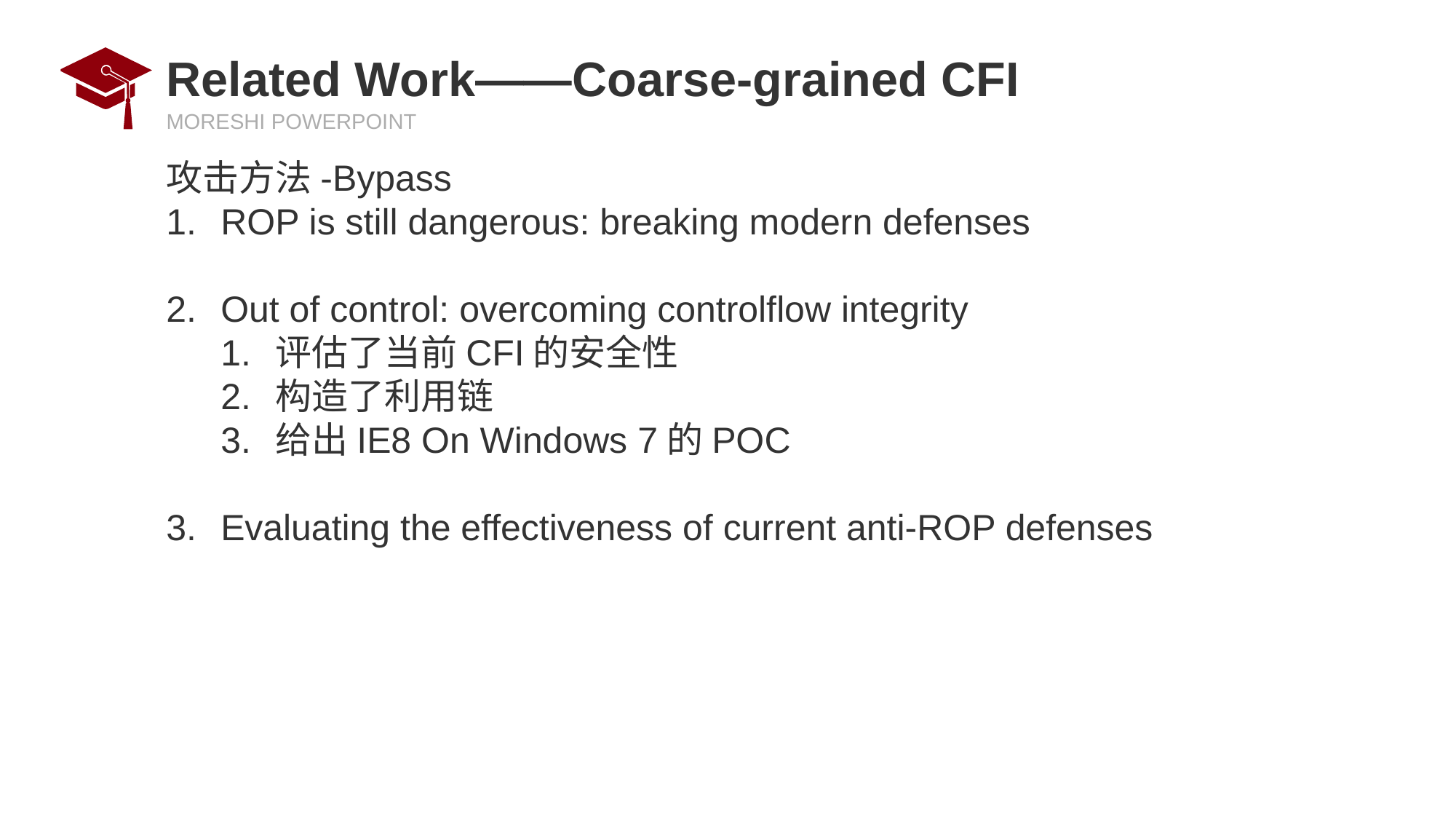

# Related Work——Coarse-grained CFI
攻击方法-Bypass
ROP is still dangerous: breaking modern defenses

Out of control: overcoming controlflow integrity
评估了当前CFI的安全性
构造了利用链
给出IE8 On Windows 7的POC

Evaluating the effectiveness of current anti-ROP defenses